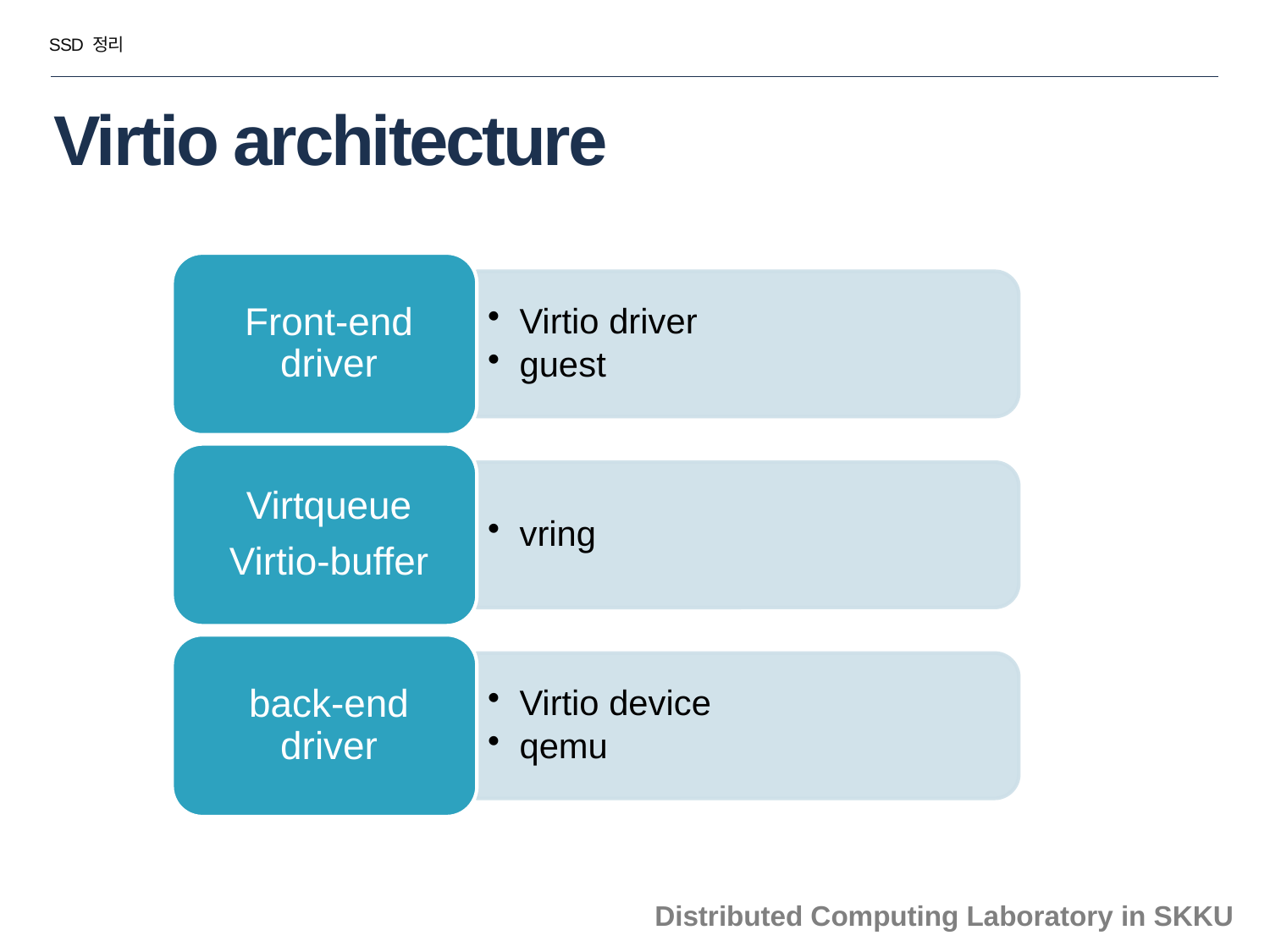

SSD 정리
# Virtio architecture
Virtio driver
guest
Front-end driver
vring
Virtqueue
Virtio-buffer
Virtio device
qemu
back-end driver
Distributed Computing Laboratory in SKKU